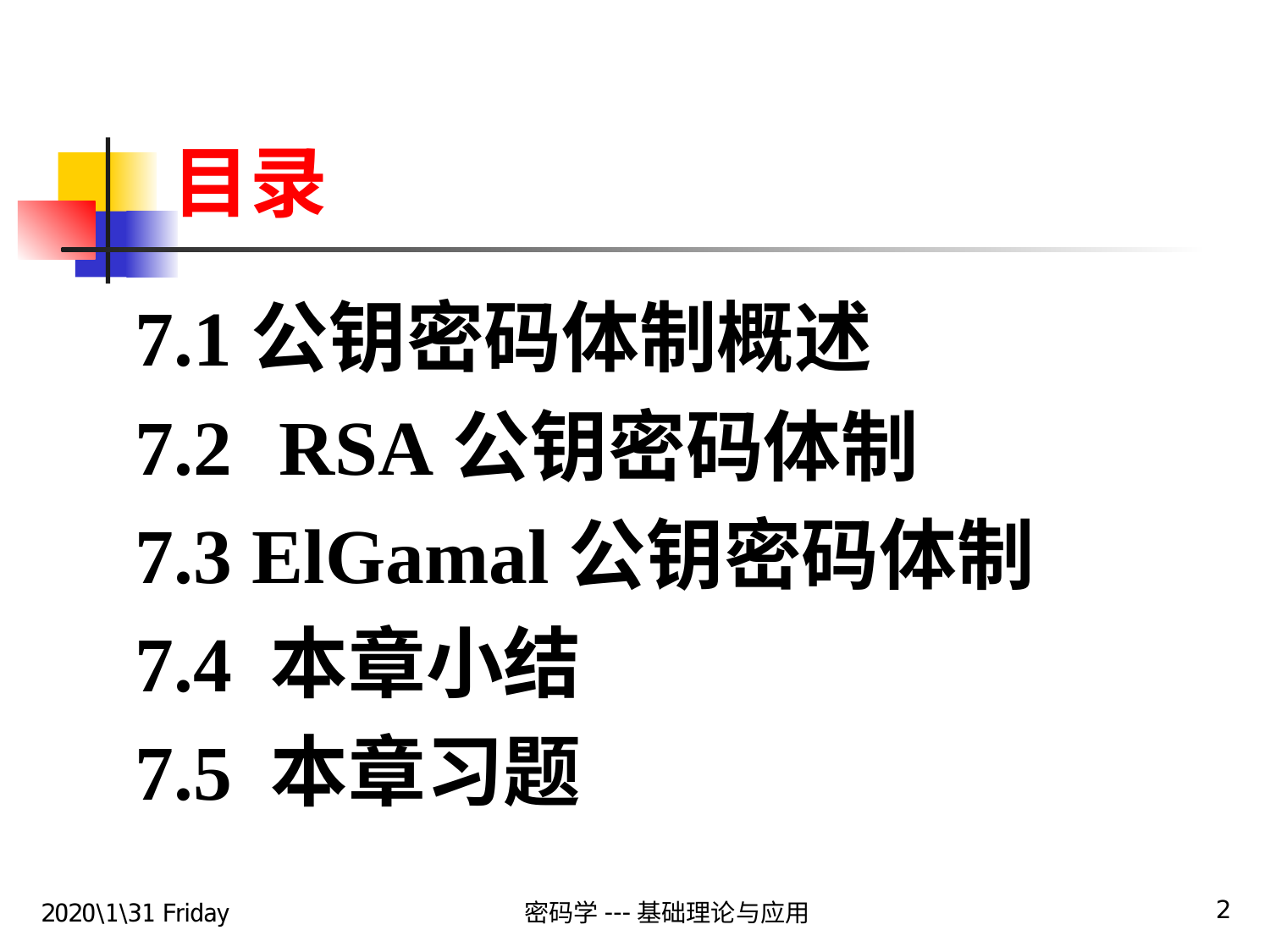

# 目录
7.1公钥密码体制概述
7.2 RSA公钥密码体制
7.3 ElGamal公钥密码体制
7.4 本章小结
7.5 本章习题
2
2020\1\31 Friday
密码学---基础理论与应用